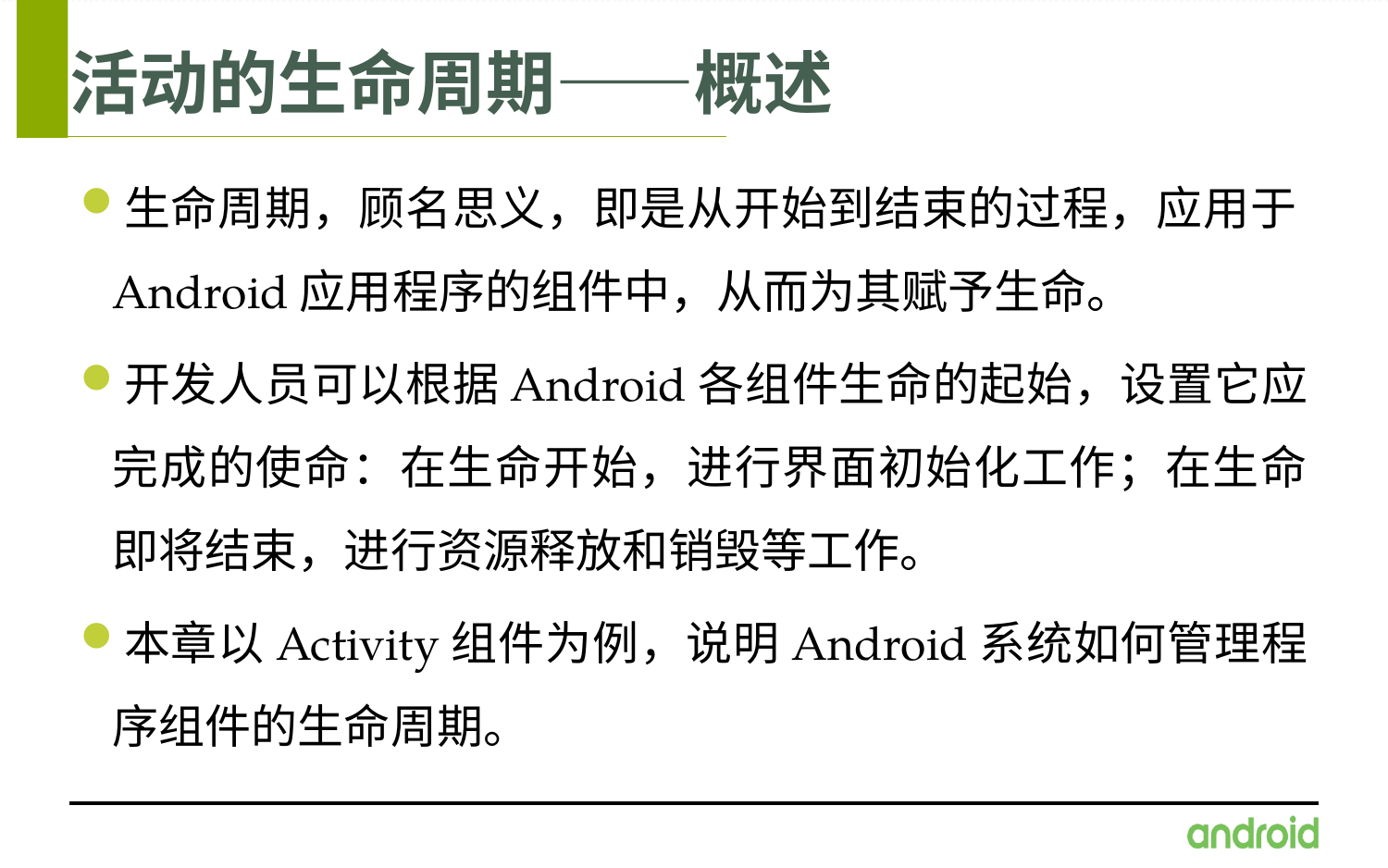

# 活动的生命周期——概述
生命周期，顾名思义，即是从开始到结束的过程，应用于Android应用程序的组件中，从而为其赋予生命。
开发人员可以根据Android各组件生命的起始，设置它应完成的使命：在生命开始，进行界面初始化工作；在生命即将结束，进行资源释放和销毁等工作。
本章以Activity组件为例，说明Android系统如何管理程序组件的生命周期。